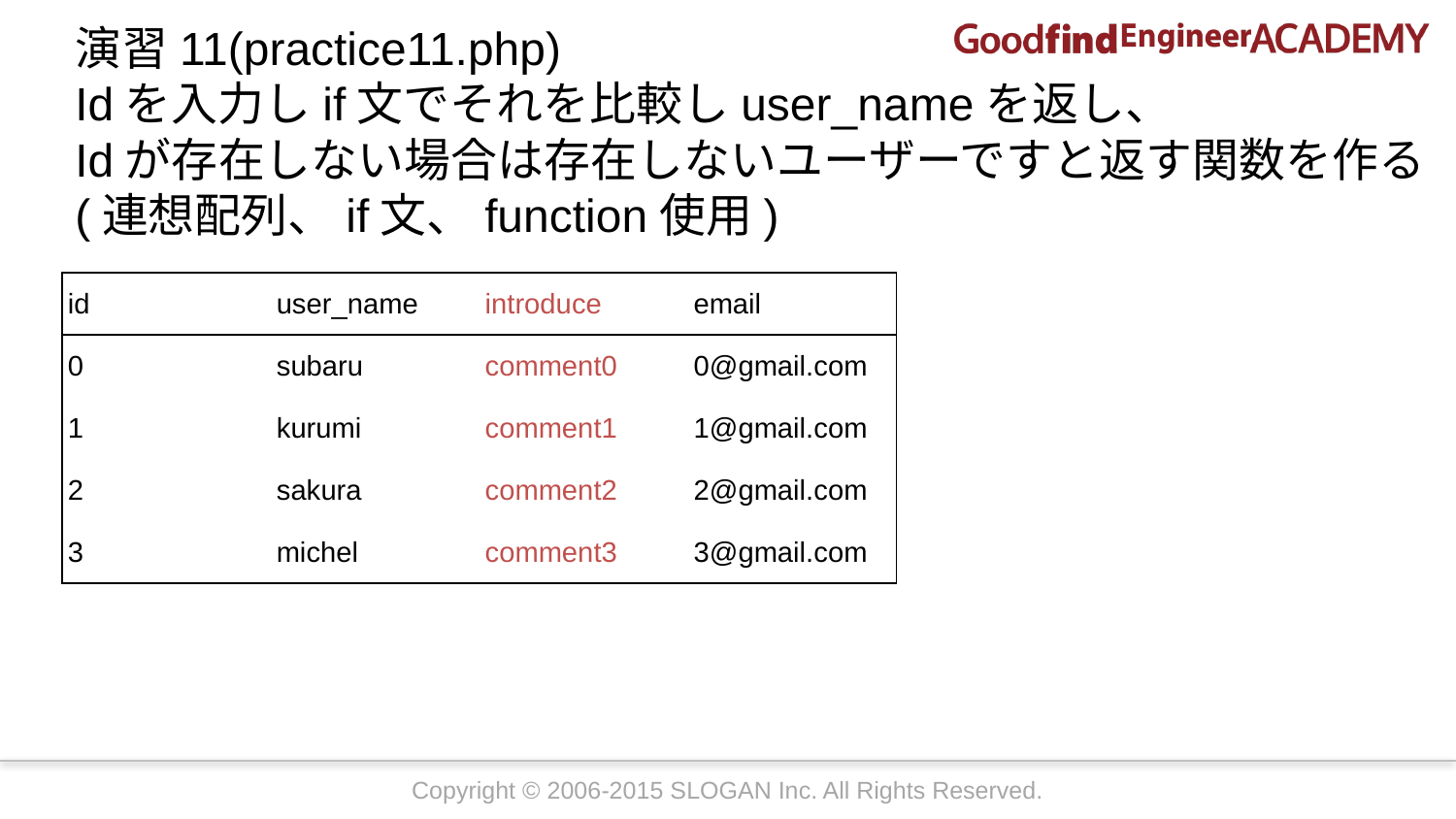

演習11(practice11.php)
Idを入力しif文でそれを比較しuser_nameを返し、
Idが存在しない場合は存在しないユーザーですと返す関数を作る
(連想配列、if文、function使用)
| id | user\_name | introduce | email |
| --- | --- | --- | --- |
| 0 | subaru | comment0 | 0@gmail.com |
| 1 | kurumi | comment1 | 1@gmail.com |
| 2 | sakura | comment2 | 2@gmail.com |
| 3 | michel | comment3 | 3@gmail.com |